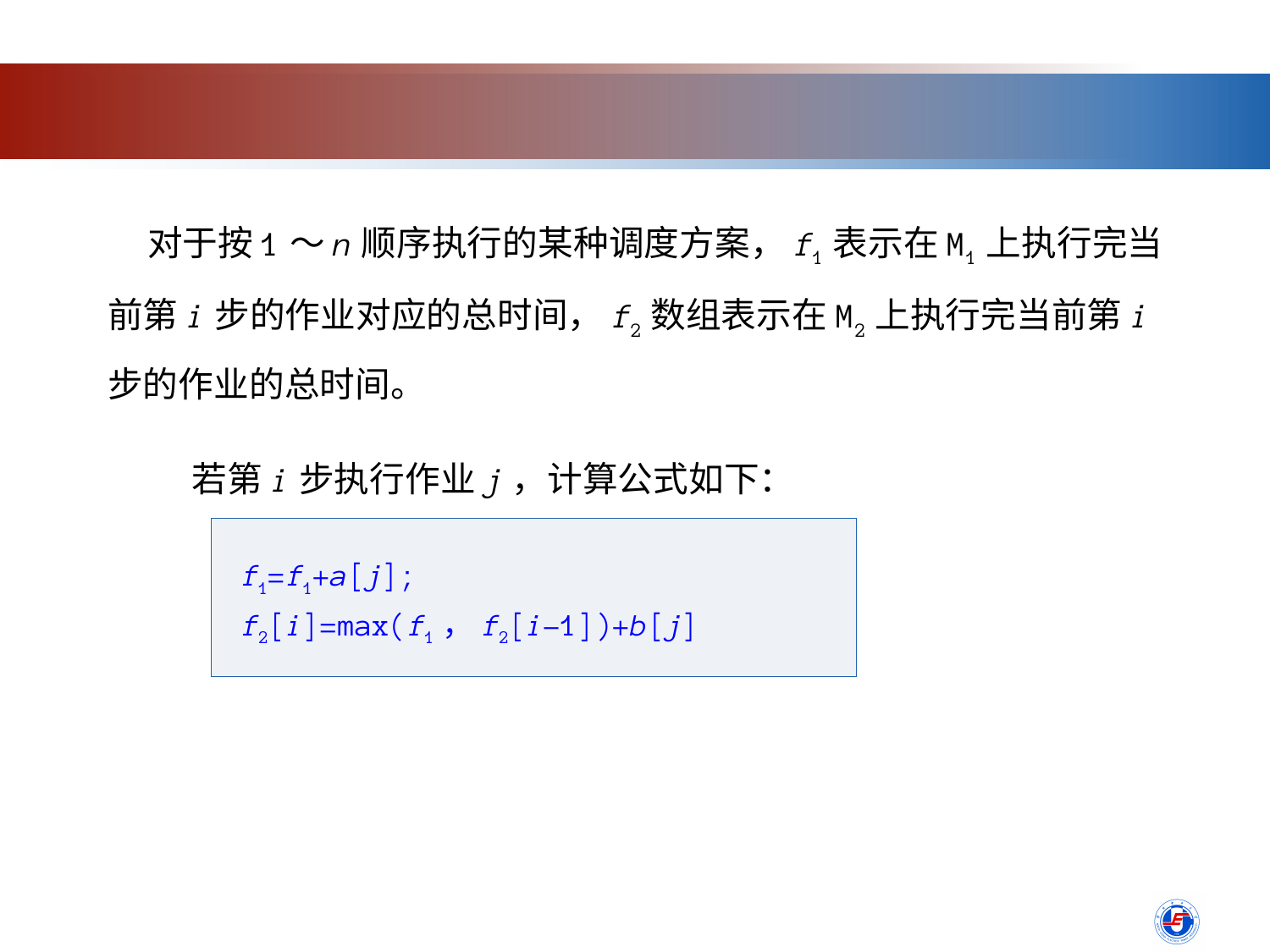

对于按1～n顺序执行的某种调度方案，f1表示在M1上执行完当前第i步的作业对应的总时间，f2数组表示在M2上执行完当前第i步的作业的总时间。

若第i步执行作业j，计算公式如下：
f1=f1+a[j];
f2[i]=max(f1，f2[i-1])+b[j]